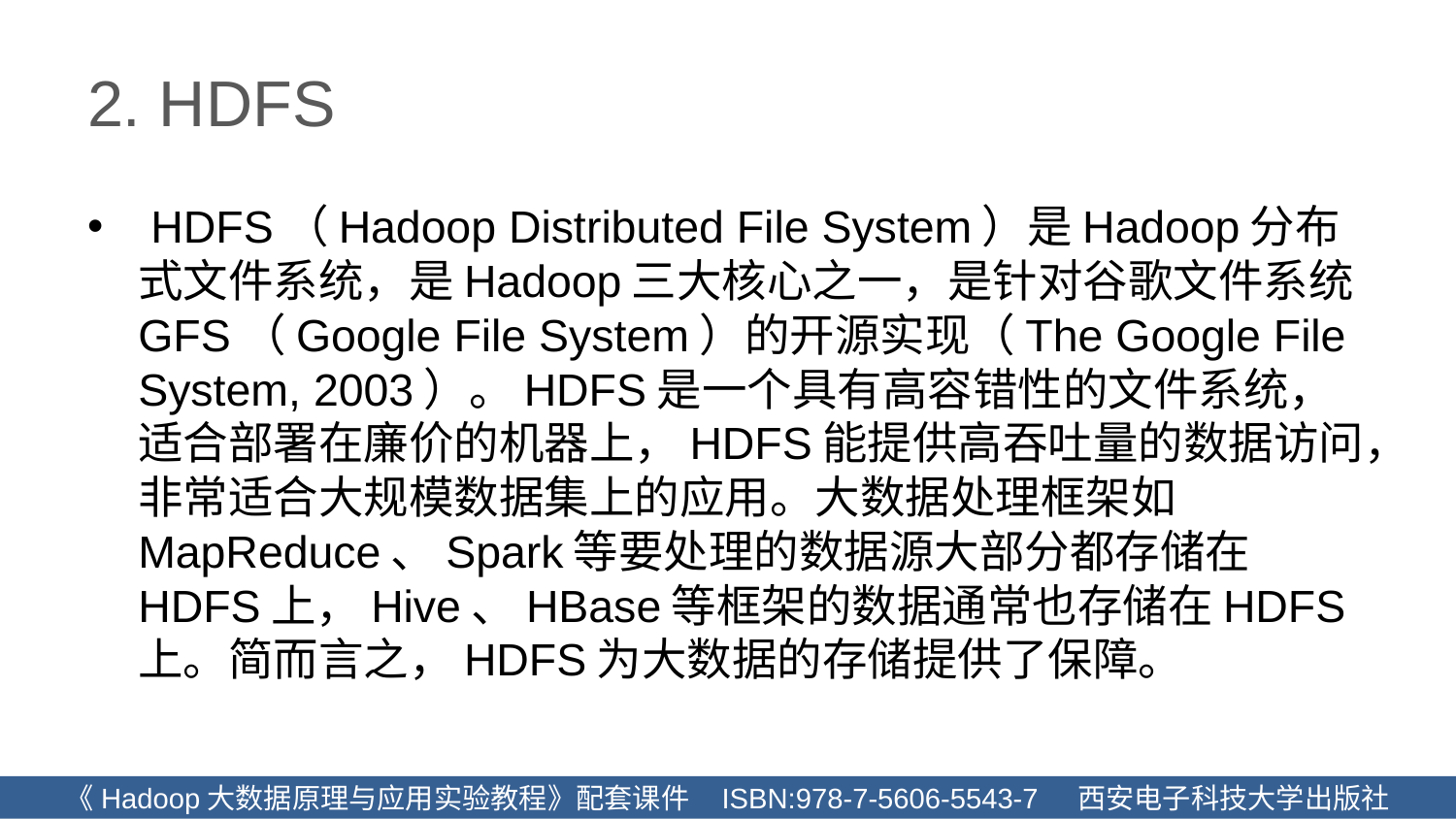

# 2. HDFS
 HDFS（Hadoop Distributed File System）是Hadoop分布式文件系统，是Hadoop三大核心之一，是针对谷歌文件系统GFS（Google File System）的开源实现（The Google File System, 2003）。HDFS是一个具有高容错性的文件系统，适合部署在廉价的机器上，HDFS能提供高吞吐量的数据访问，非常适合大规模数据集上的应用。大数据处理框架如MapReduce、Spark等要处理的数据源大部分都存储在HDFS上，Hive、HBase等框架的数据通常也存储在HDFS上。简而言之，HDFS为大数据的存储提供了保障。